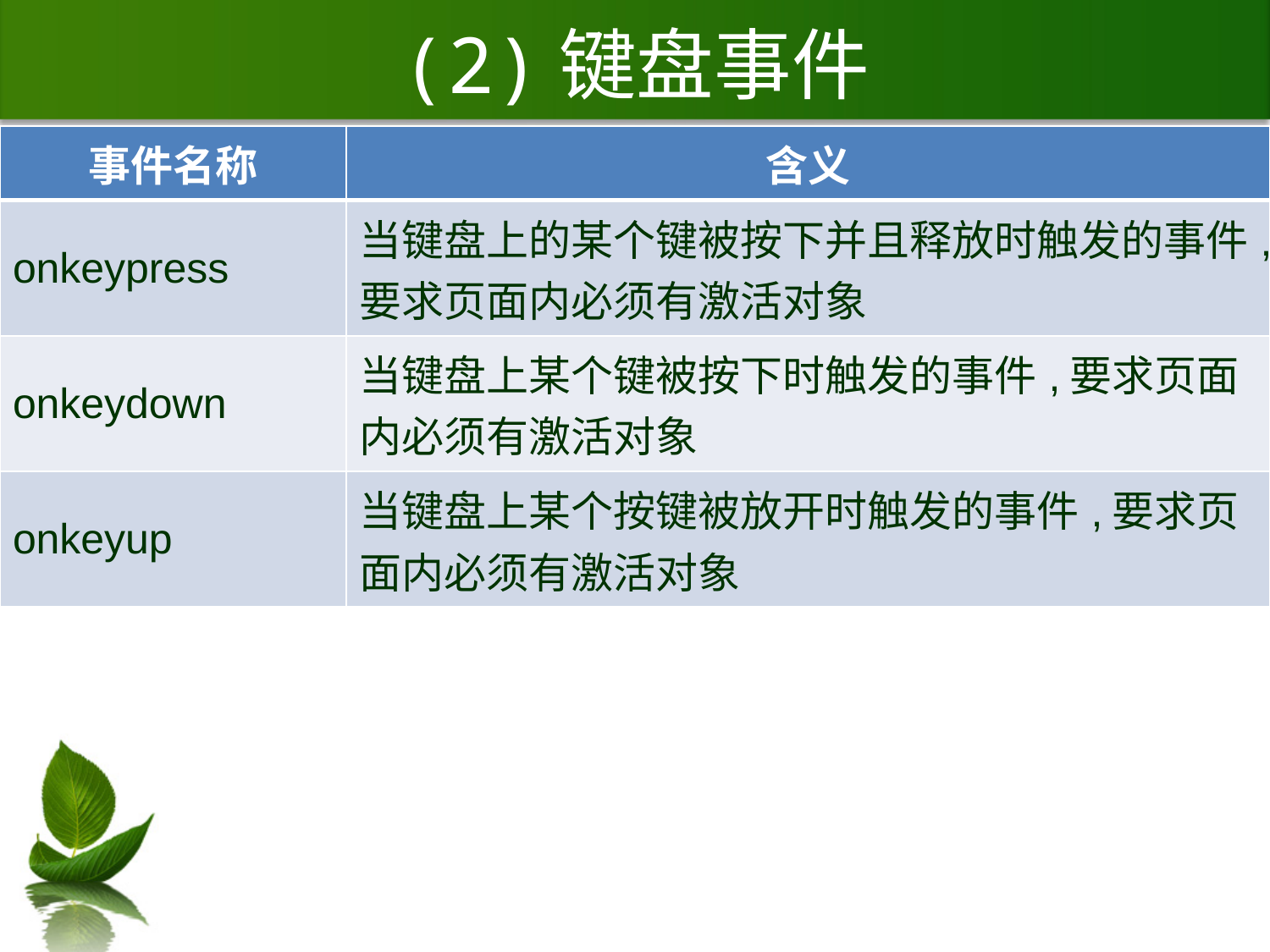

# (2)键盘事件
| 事件名称 | 含义 |
| --- | --- |
| onkeypress | 当键盘上的某个键被按下并且释放时触发的事件,要求页面内必须有激活对象 |
| onkeydown | 当键盘上某个键被按下时触发的事件,要求页面内必须有激活对象 |
| onkeyup | 当键盘上某个按键被放开时触发的事件,要求页面内必须有激活对象 |